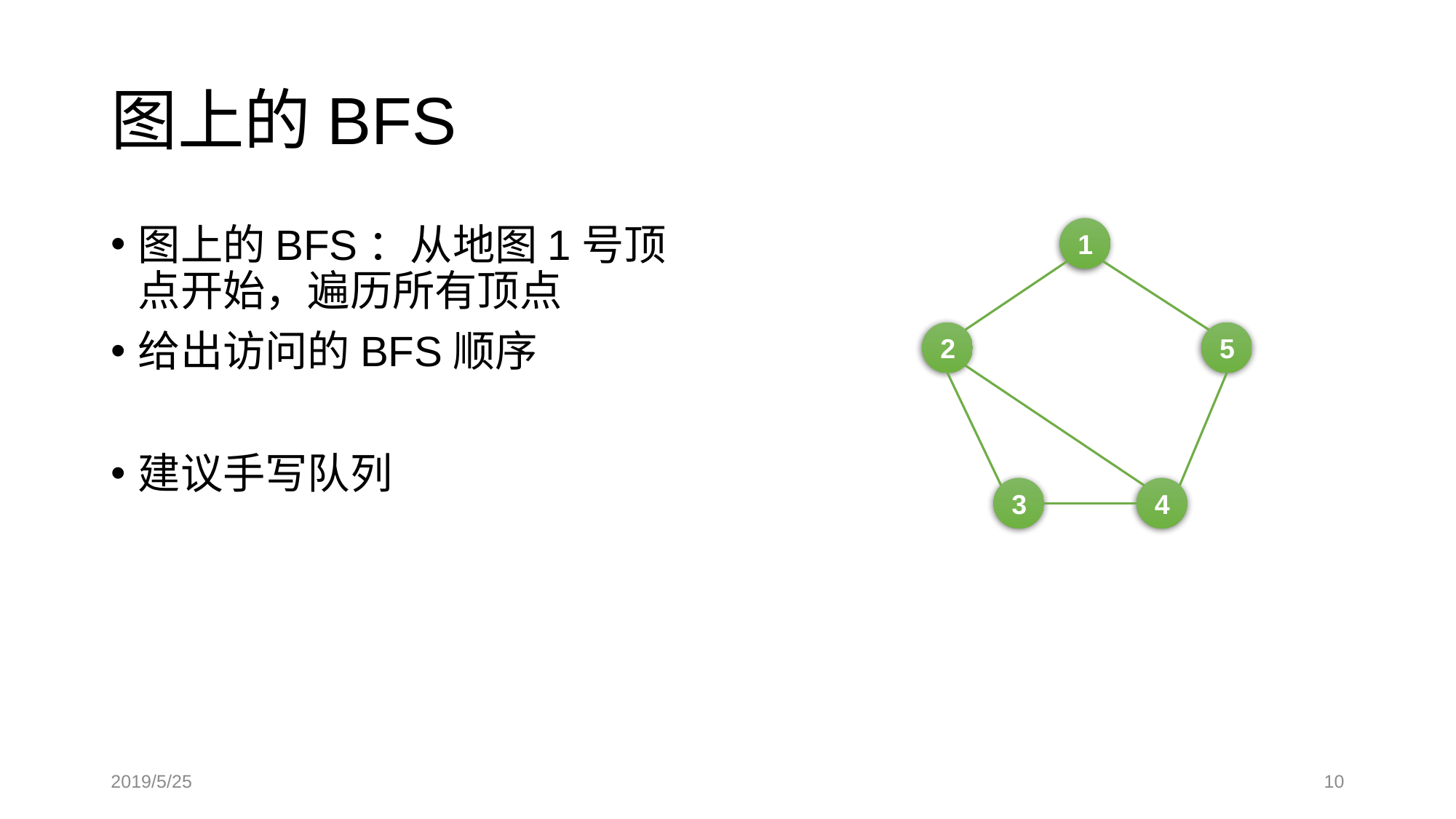

# 图上的BFS
图上的BFS：从地图1号顶点开始，遍历所有顶点
给出访问的BFS顺序

建议手写队列
1
5
2
3
4
2019/5/25
10